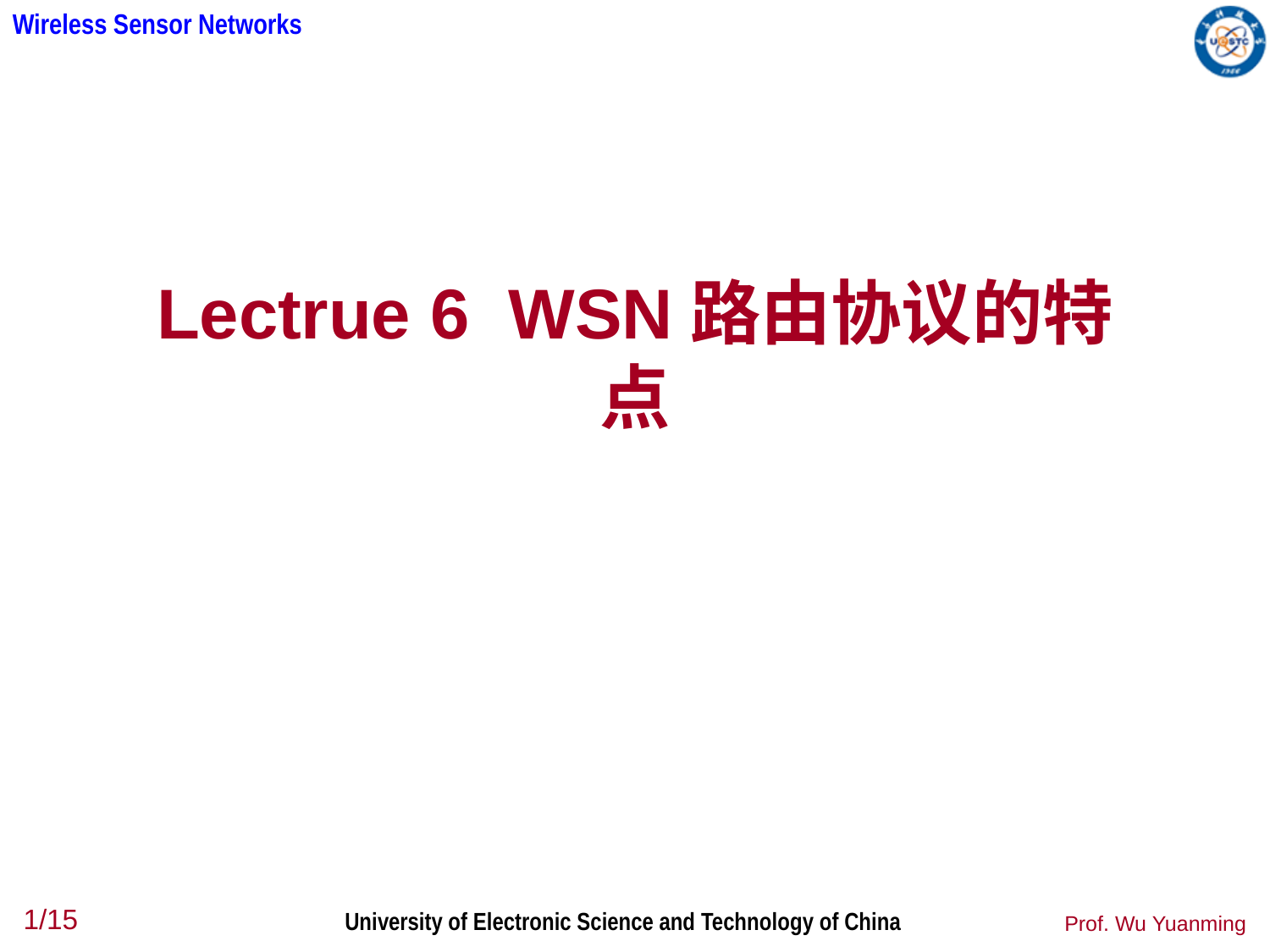

# Lectrue 6  WSN路由协议的特点
1/15
Prof. Wu Yuanming